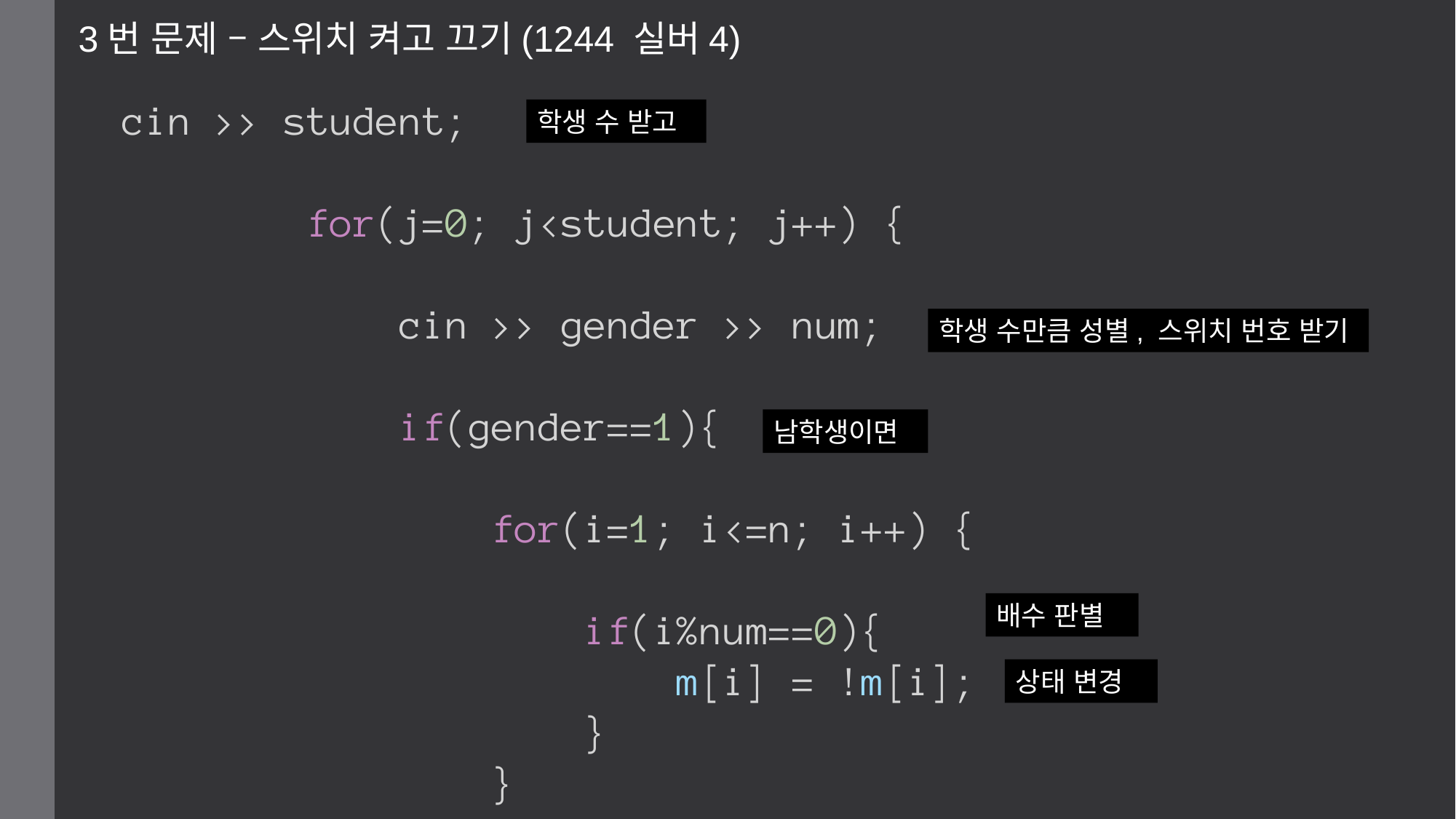

3번 문제 – 스위치 켜고 끄기(1244 실버4)
cin >> student;

        for(j=0; j<student; j++) {

            cin >> gender >> num;

            if(gender==1){

                for(i=1; i<=n; i++) {

                    if(i%num==0){
                        m[i] = !m[i];
                    }
                }

            }
학생 수 받고
학생 수만큼 성별, 스위치 번호 받기
남학생이면
배수 판별
상태 변경